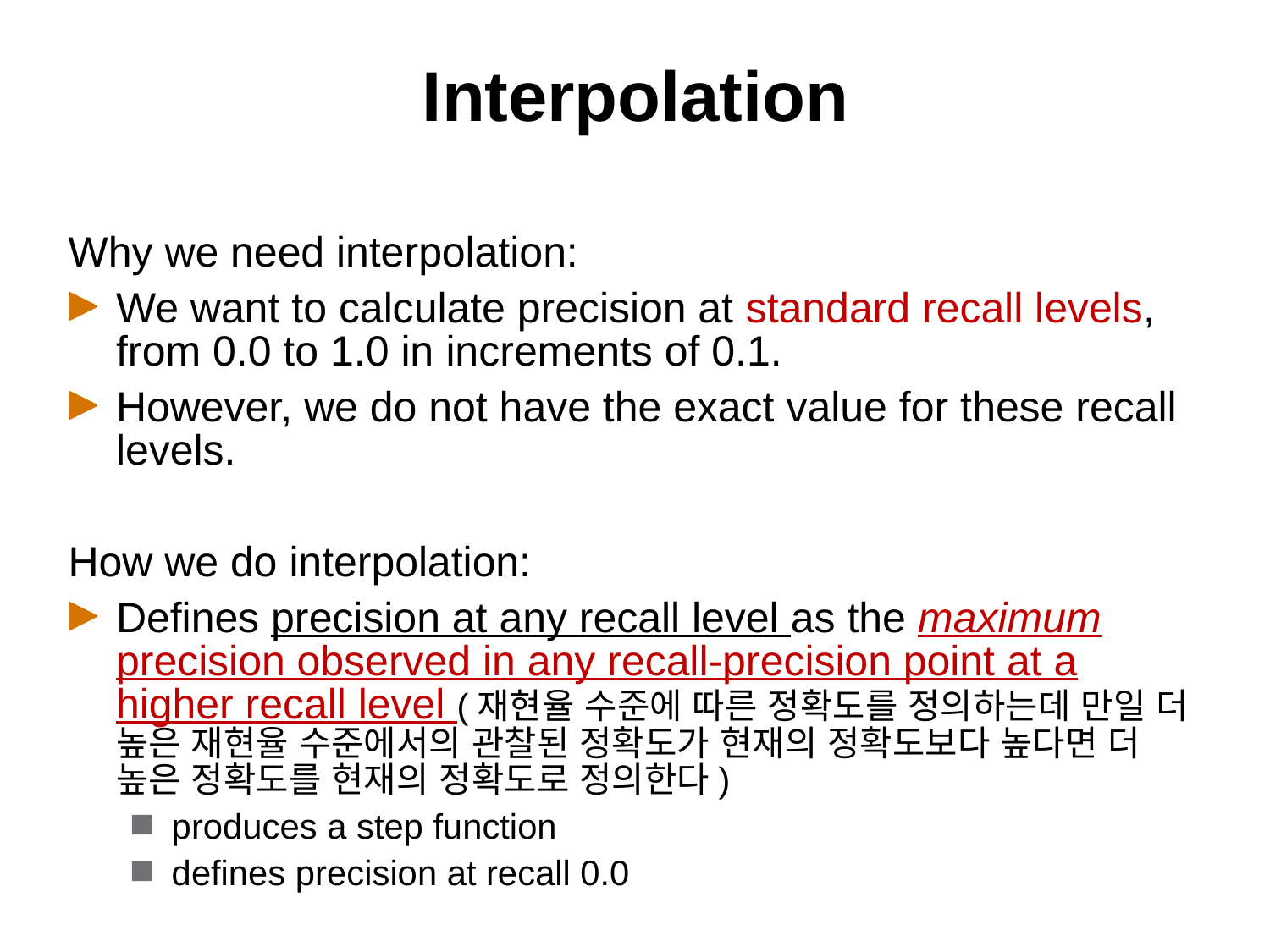

# Interpolation
Why we need interpolation:
We want to calculate precision at standard recall levels, from 0.0 to 1.0 in increments of 0.1.
However, we do not have the exact value for these recall levels.

How we do interpolation:
Defines precision at any recall level as the maximum precision observed in any recall-precision point at a higher recall level (재현율 수준에 따른 정확도를 정의하는데 만일 더 높은 재현율 수준에서의 관찰된 정확도가 현재의 정확도보다 높다면 더 높은 정확도를 현재의 정확도로 정의한다)
produces a step function
defines precision at recall 0.0